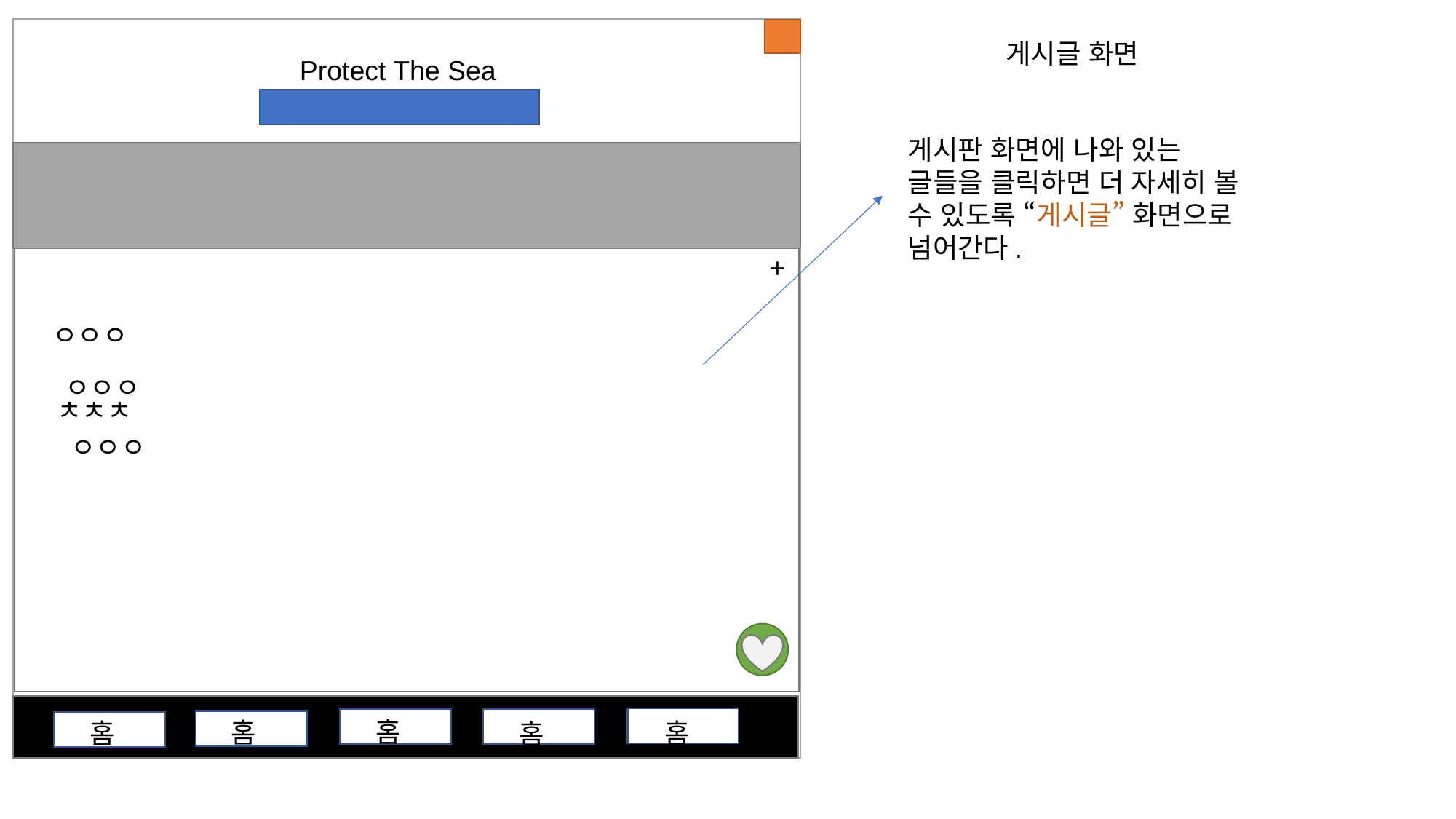

게시글 화면
Protect The Sea

게시판 화면에 나와 있는 글들을 클릭하면 더 자세히 볼 수 있도록 “게시글” 화면으로 넘어간다.

+

ㅇㅇㅇ

ㅇㅇㅇ
ㅊㅊㅊ
ㅇㅇㅇ

   홈
   홈
   홈
   홈

   홈